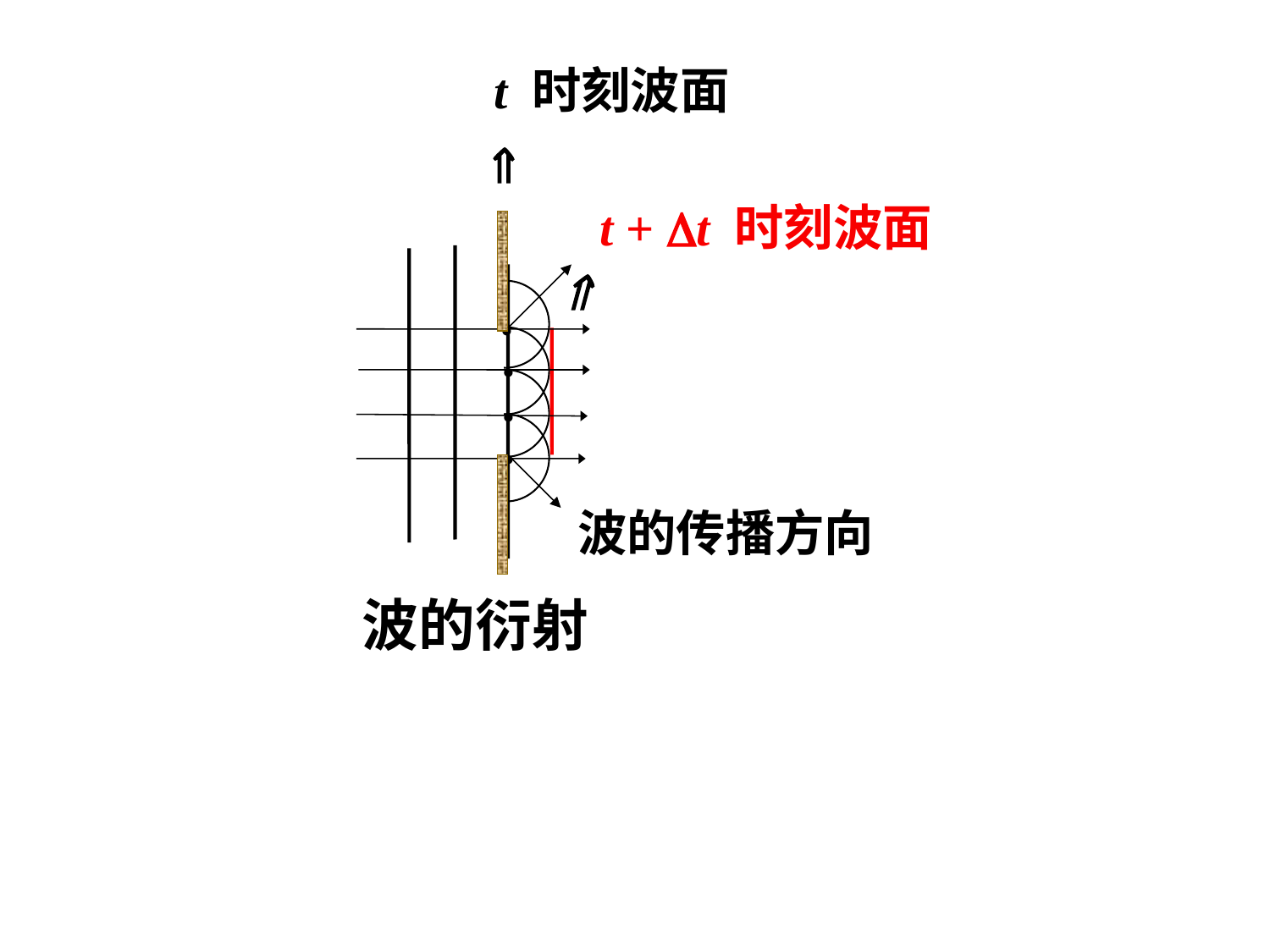

t 时刻波面
⇑

·

·

·

·

波的传播方向
波的衍射
t + Δt 时刻波面

⇑